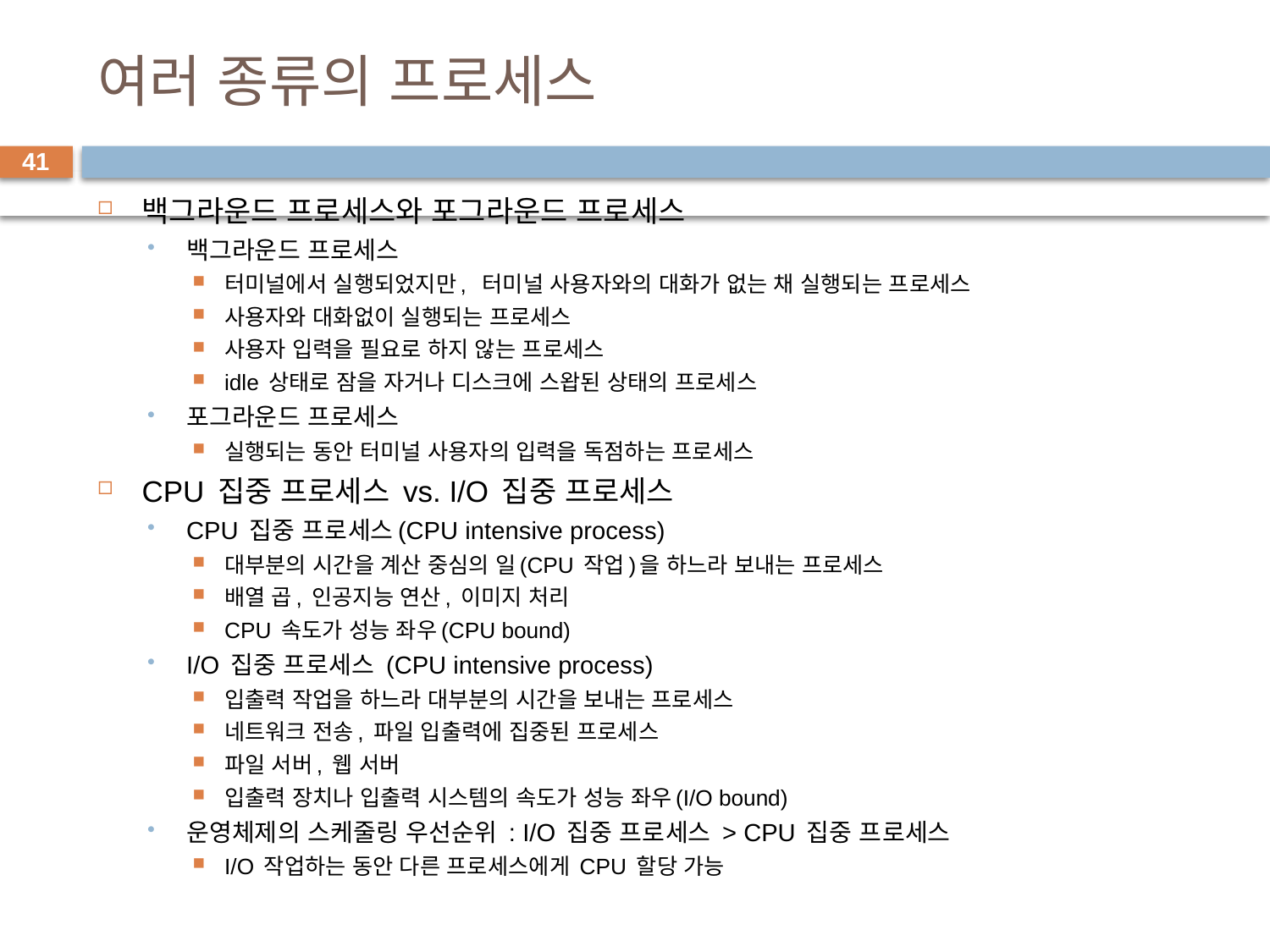

# 여러 종류의 프로세스
41
백그라운드 프로세스와 포그라운드 프로세스
백그라운드 프로세스
터미널에서 실행되었지만,  터미널 사용자와의 대화가 없는 채 실행되는 프로세스
사용자와 대화없이 실행되는 프로세스
사용자 입력을 필요로 하지 않는 프로세스
idle 상태로 잠을 자거나 디스크에 스왑된 상태의 프로세스
포그라운드 프로세스
실행되는 동안 터미널 사용자의 입력을 독점하는 프로세스
CPU 집중 프로세스 vs. I/O 집중 프로세스
CPU 집중 프로세스(CPU intensive process)
대부분의 시간을 계산 중심의 일(CPU 작업)을 하느라 보내는 프로세스
배열 곱, 인공지능 연산, 이미지 처리
CPU 속도가 성능 좌우(CPU bound)
I/O 집중 프로세스 (CPU intensive process)
입출력 작업을 하느라 대부분의 시간을 보내는 프로세스
네트워크 전송, 파일 입출력에 집중된 프로세스
파일 서버, 웹 서버
입출력 장치나 입출력 시스템의 속도가 성능 좌우(I/O bound)
운영체제의 스케줄링 우선순위 : I/O 집중 프로세스 > CPU 집중 프로세스
I/O 작업하는 동안 다른 프로세스에게 CPU 할당 가능